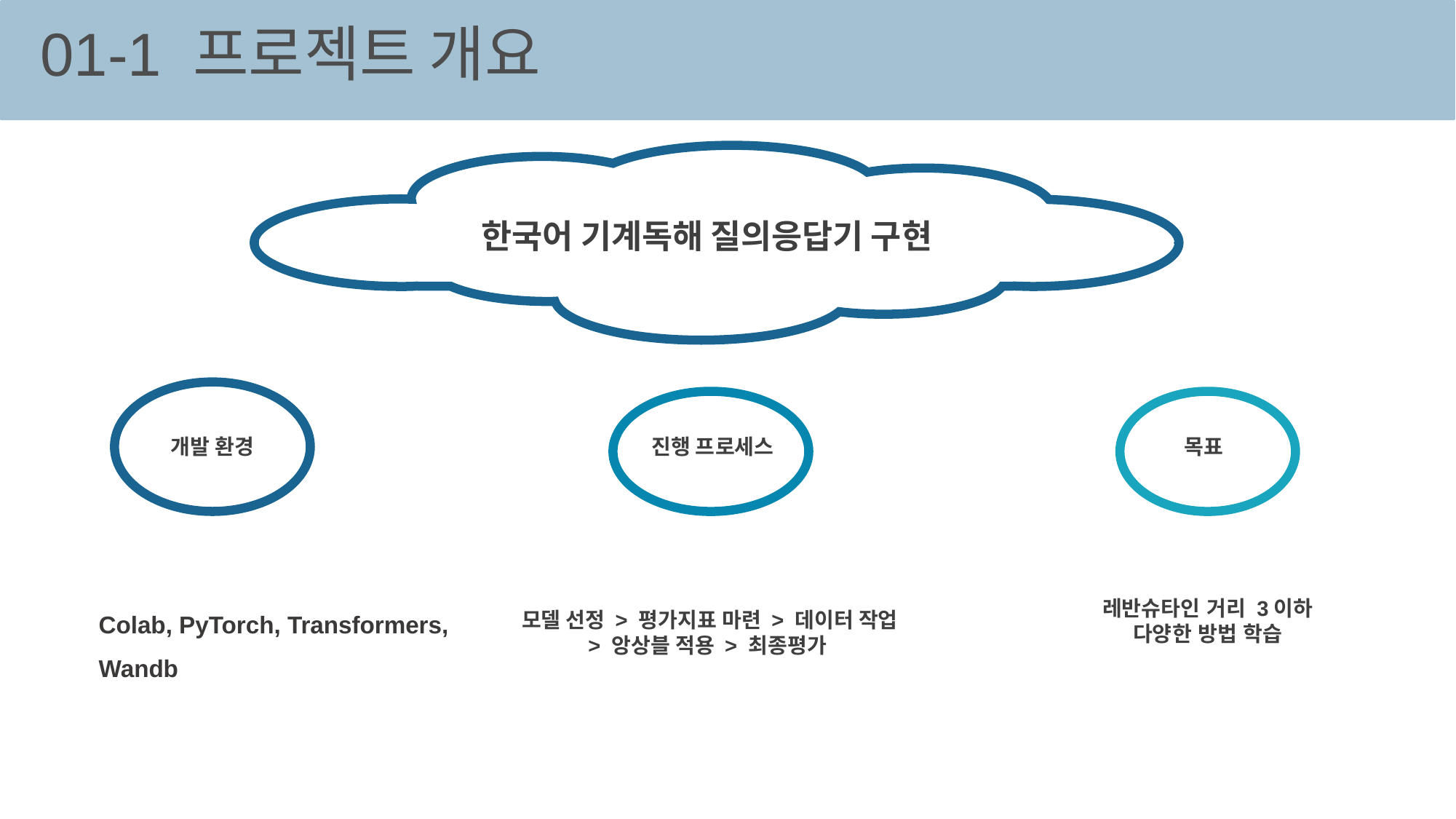

01-1 프로젝트 개요

한국어 기계독해 질의응답기 구현

개발 환경
진행 프로세스
목표
Colab, PyTorch, Transformers, Wandb

레반슈타인 거리 3이하
다양한 방법 학습
모델 선정 > 평가지표 마련 > 데이터 작업 > 앙상블 적용 > 최종평가